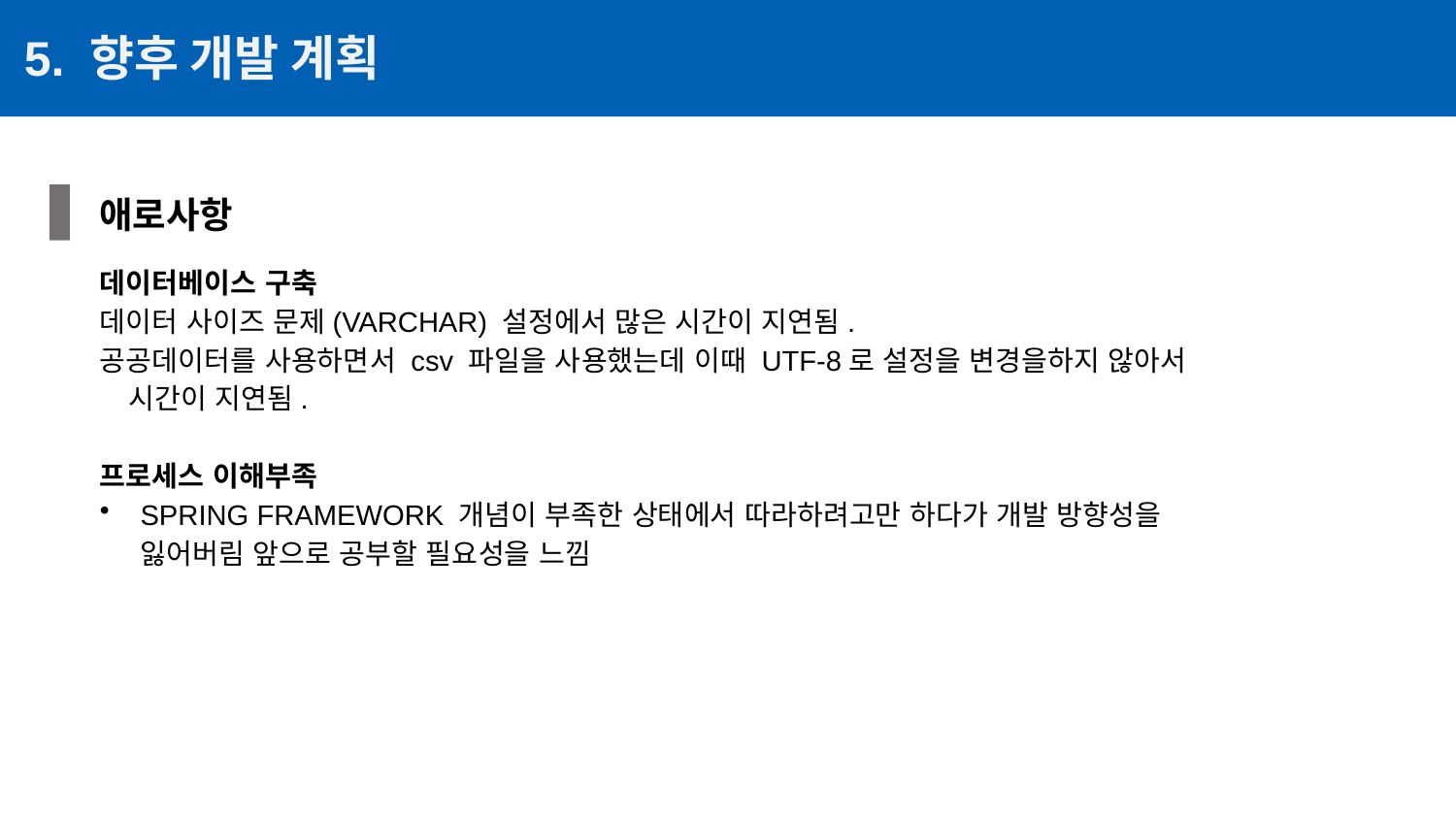

5. 향후 개발 계획

애로사항
데이터베이스 구축
데이터 사이즈 문제(VARCHAR) 설정에서 많은 시간이 지연됨.
공공데이터를 사용하면서 csv 파일을 사용했는데 이때 UTF-8로 설정을 변경을하지 않아서 시간이 지연됨.

프로세스 이해부족
SPRING FRAMEWORK 개념이 부족한 상태에서 따라하려고만 하다가 개발 방향성을 잃어버림 앞으로 공부할 필요성을 느낌